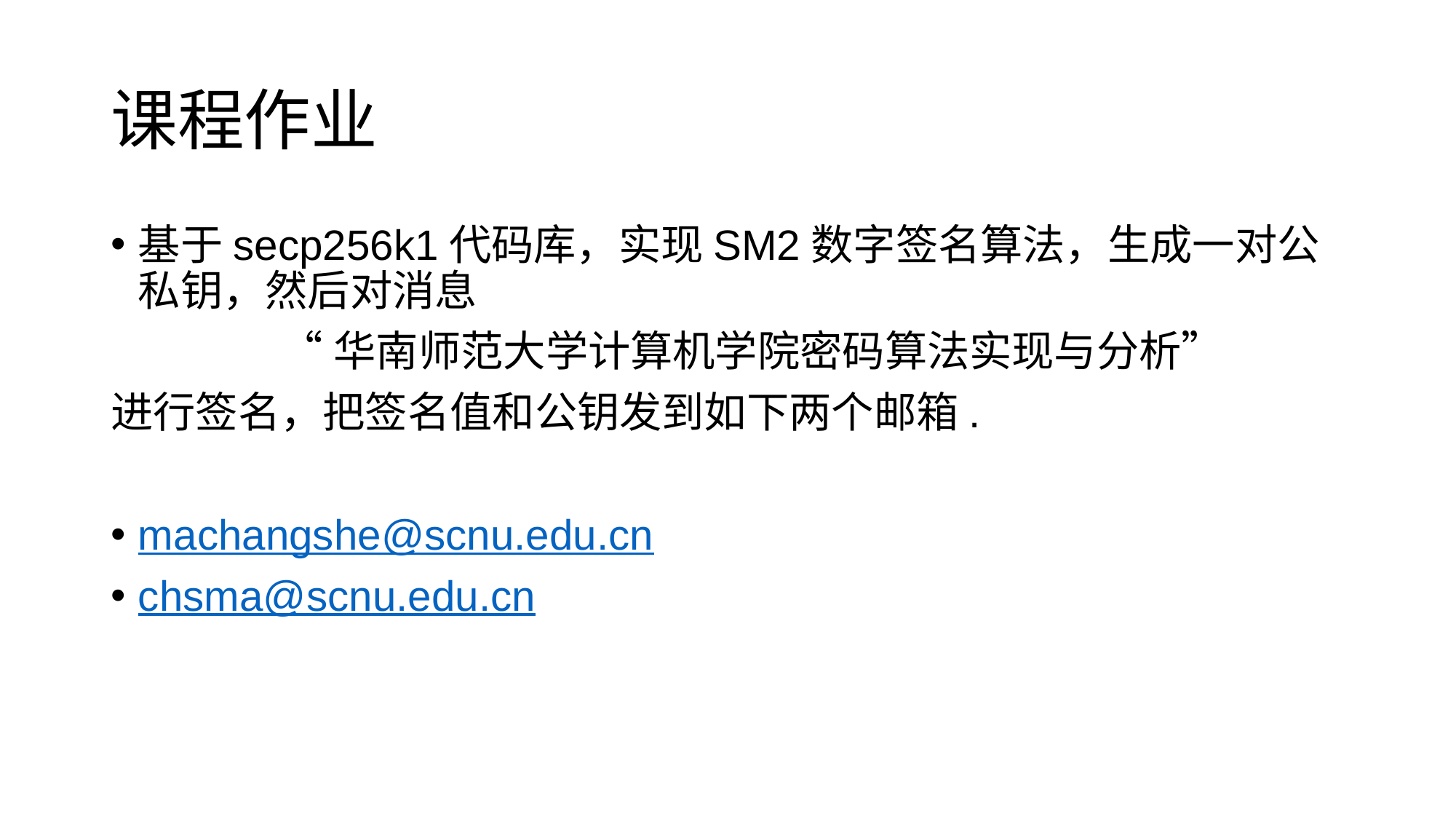

# 课程作业
基于secp256k1代码库，实现SM2数字签名算法，生成一对公私钥，然后对消息
                  “华南师范大学计算机学院密码算法实现与分析”
进行签名，把签名值和公钥发到如下两个邮箱.

machangshe@scnu.edu.cn
chsma@scnu.edu.cn